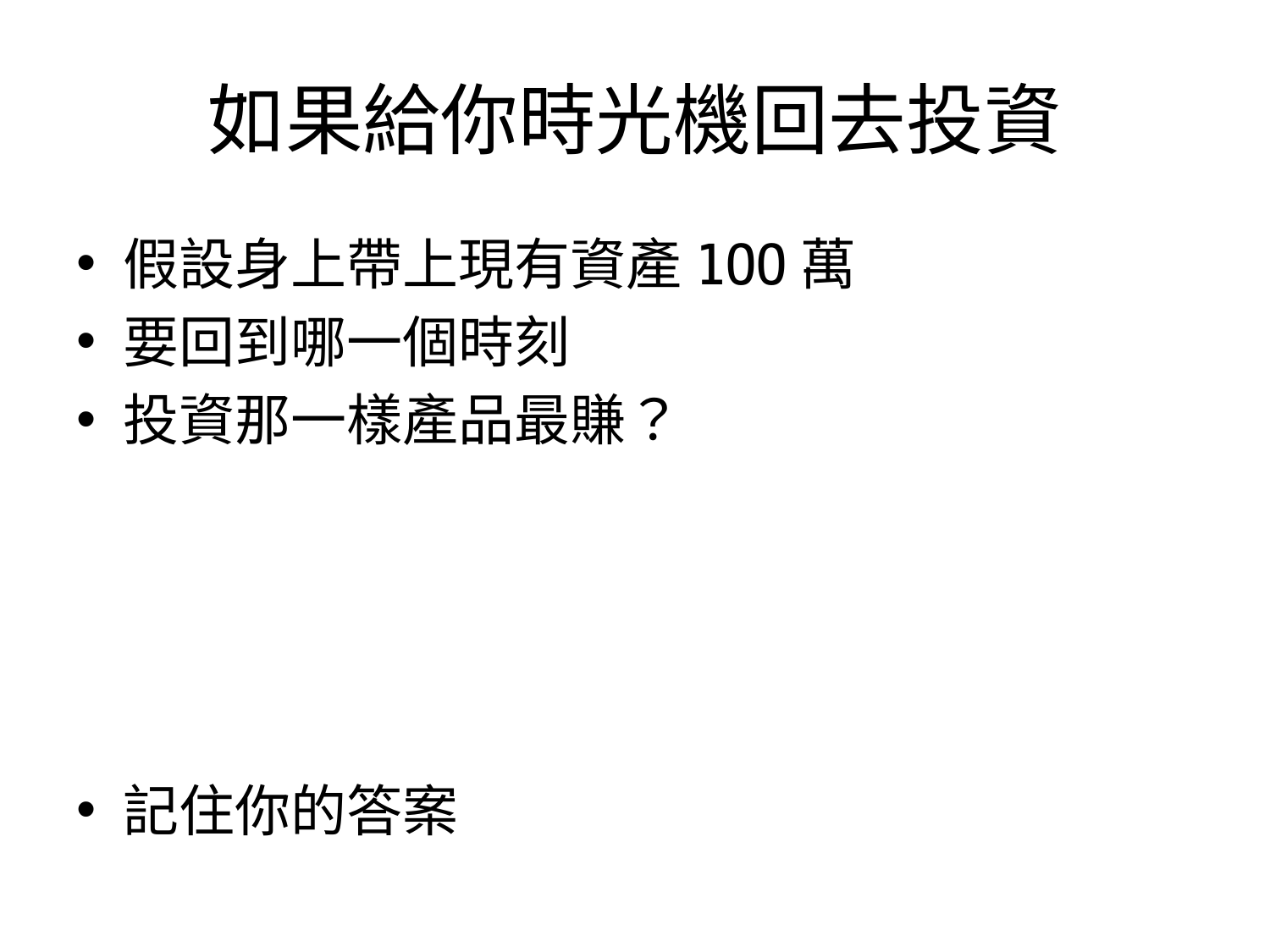

# 如果給你時光機回去投資
假設身上帶上現有資產100萬
要回到哪一個時刻
投資那一樣產品最賺？

記住你的答案